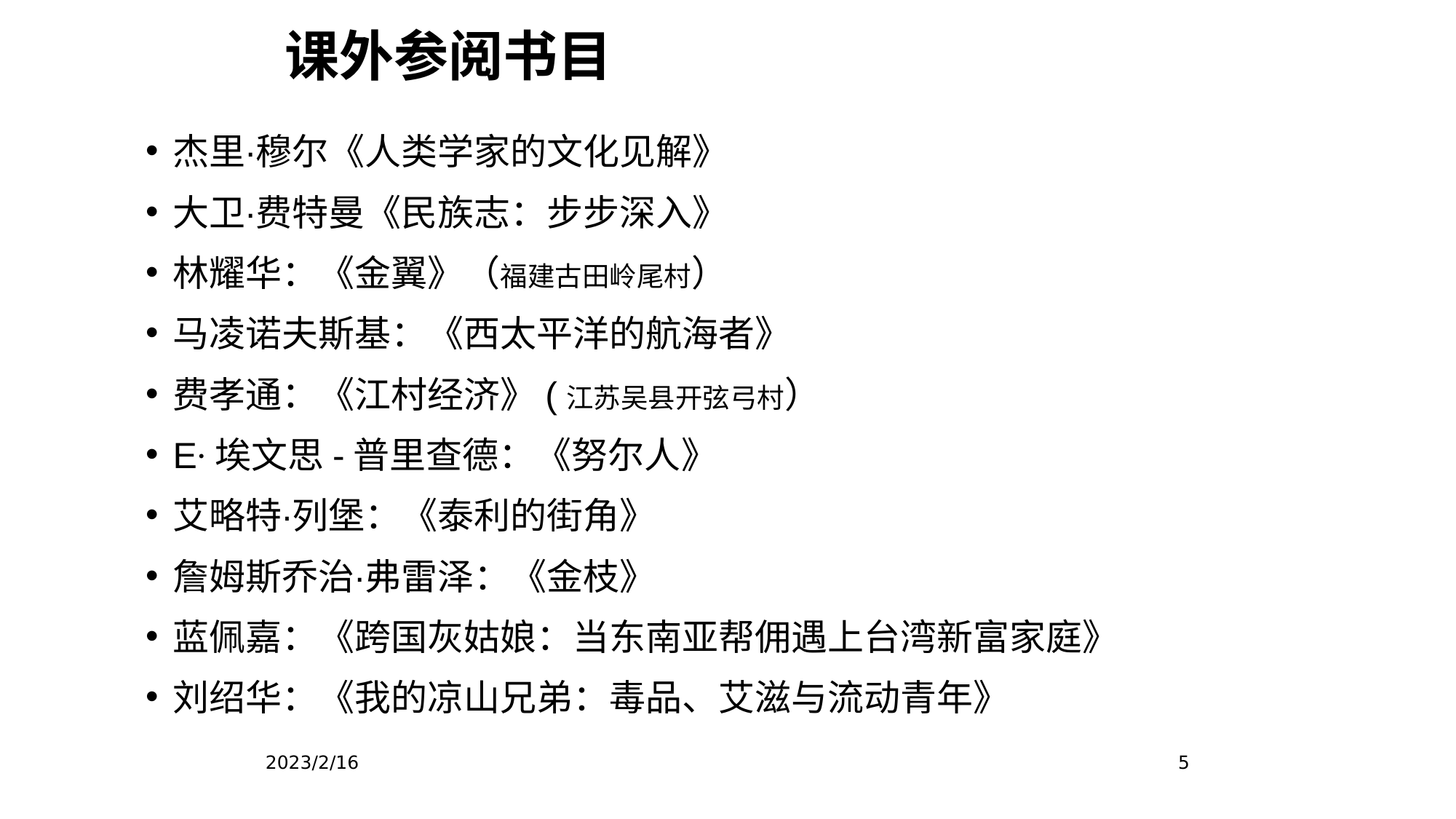

课外参阅书目
杰里∙穆尔《人类学家的文化见解》
大卫∙费特曼《民族志：步步深入》
林耀华：《金翼》（福建古田岭尾村）
马凌诺夫斯基：《西太平洋的航海者》
费孝通：《江村经济》(江苏吴县开弦弓村）
E∙埃文思-普里查德：《努尔人》
艾略特∙列堡：《泰利的街角》
詹姆斯乔治∙弗雷泽：《金枝》
蓝佩嘉：《跨国灰姑娘：当东南亚帮佣遇上台湾新富家庭》
刘绍华：《我的凉山兄弟：毒品、艾滋与流动青年》

2023/2/16
5